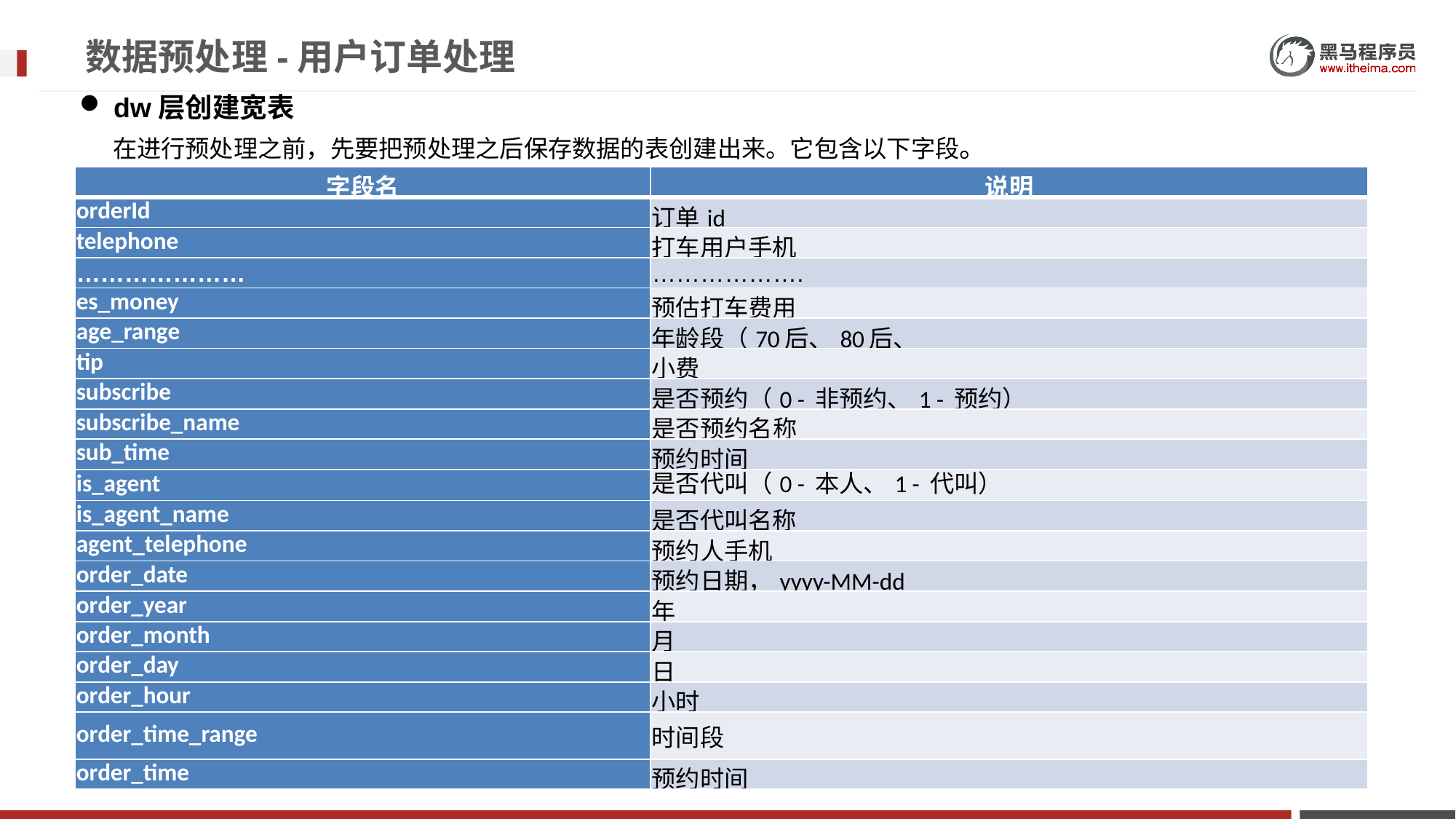

# 数据预处理-用户订单处理
dw层创建宽表
在进行预处理之前，先要把预处理之后保存数据的表创建出来。它包含以下字段。
| 字段名 | 说明 |
| --- | --- |
| orderId | 订单id |
| telephone | 打车用户手机 |
| ………………… | ………………. |
| es\_money | 预估打车费用 |
| age\_range | 年龄段（70后、80后、 |
| tip | 小费 |
| subscribe | 是否预约（0 - 非预约、1 - 预约） |
| subscribe\_name | 是否预约名称 |
| sub\_time | 预约时间 |
| is\_agent | 是否代叫（0 - 本人、1 - 代叫） |
| is\_agent\_name | 是否代叫名称 |
| agent\_telephone | 预约人手机 |
| order\_date | 预约日期，yyyy-MM-dd |
| order\_year | 年 |
| order\_month | 月 |
| order\_day | 日 |
| order\_hour | 小时 |
| order\_time\_range | 时间段 |
| order\_time | 预约时间 |